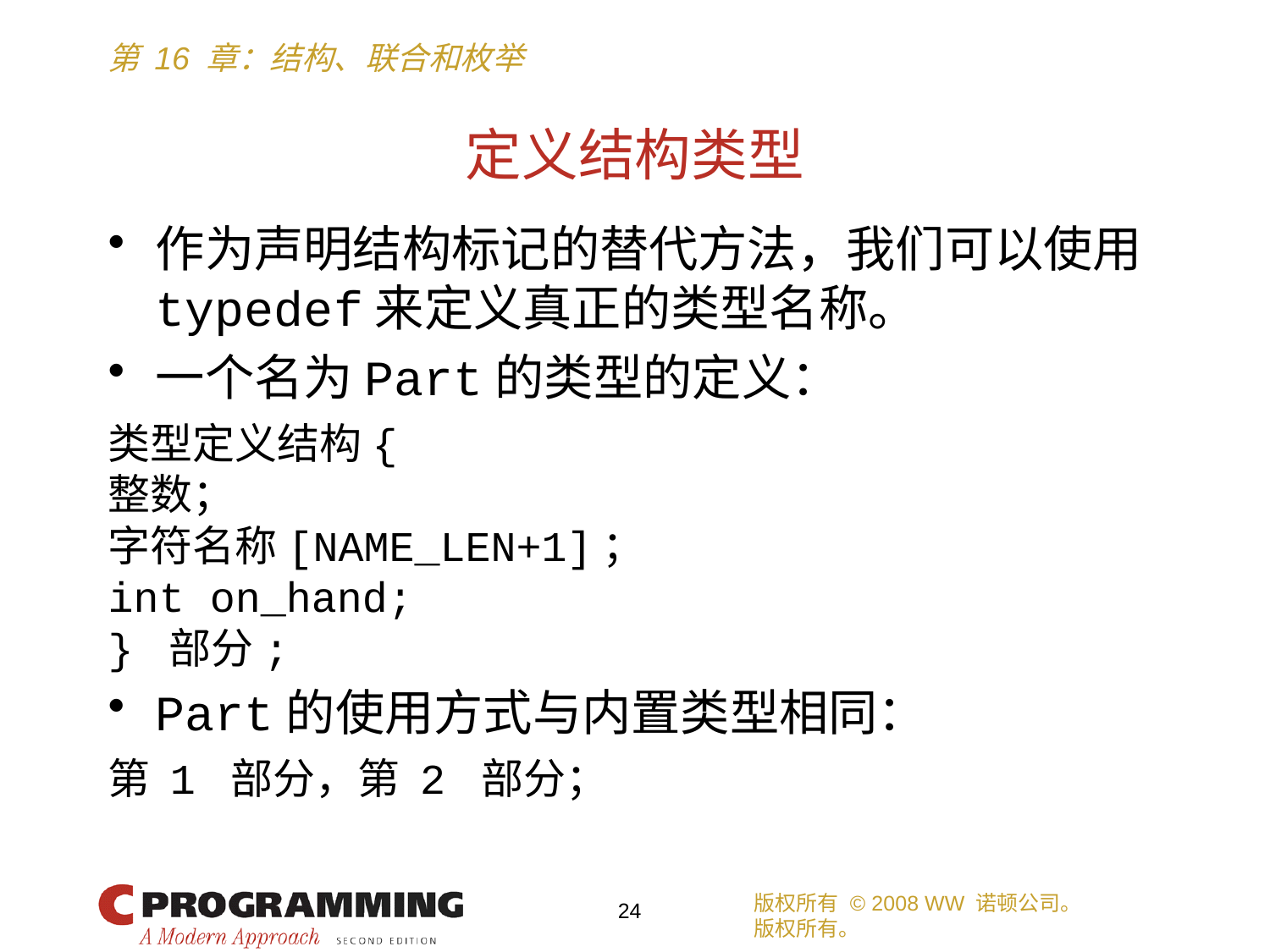

# 定义结构类型
作为声明结构标记的替代方法，我们可以使用typedef来定义真正的类型名称。
一个名为Part的类型的定义：
类型定义结构{
整数；
字符名称[NAME_LEN+1]；
int on_hand;
} 部分;
Part的使用方式与内置类型相同：
第 1 部分，第 2 部分；

版权所有 © 2008 WW 诺顿公司。
版权所有。
24